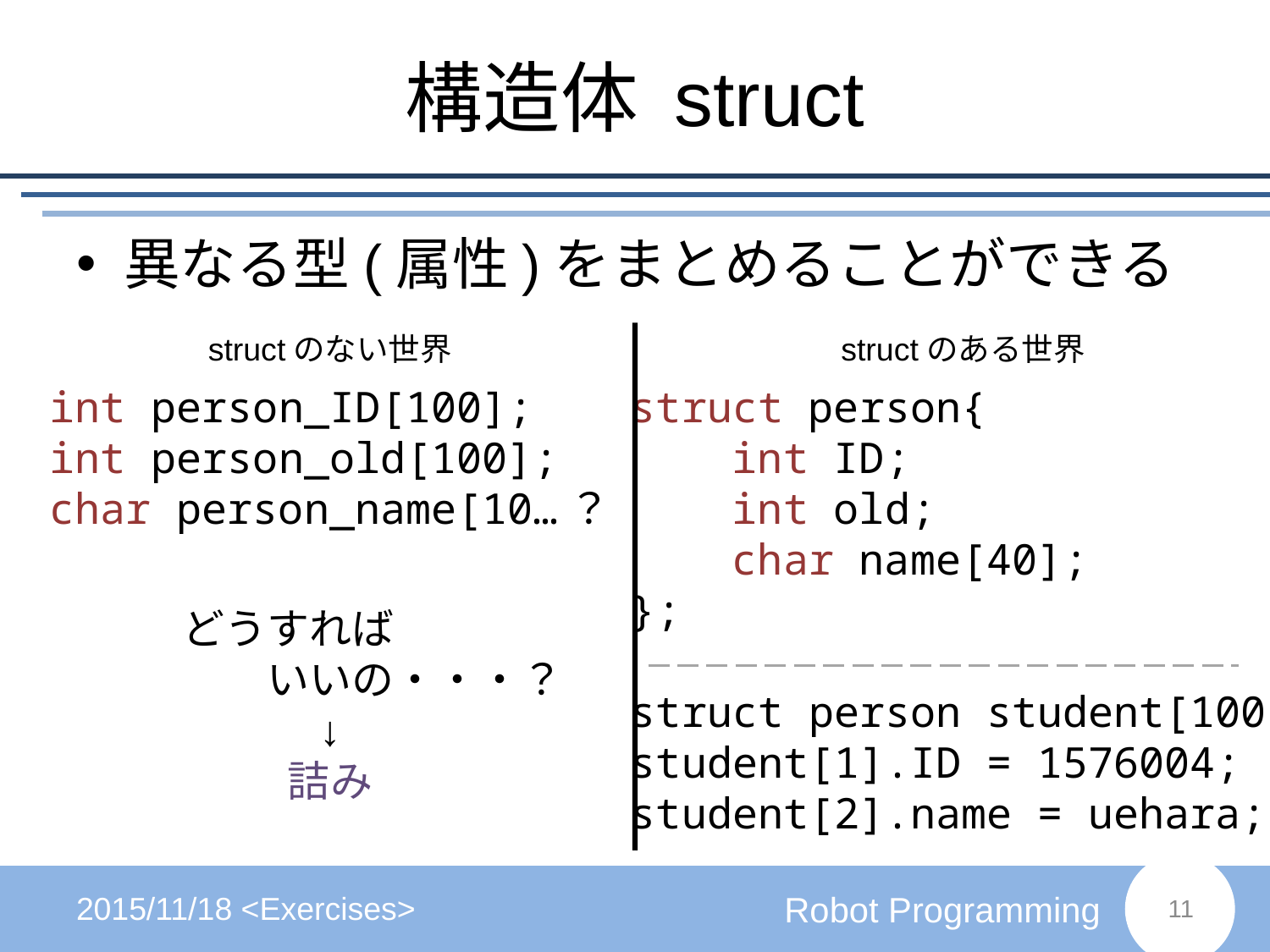

# 構造体 struct
異なる型(属性)をまとめることができる

structのない世界
structのある世界
struct person{
    int ID;
    int old;
    char name[40];
};

struct person student[100];
student[1].ID = 1576004;
student[2].name = uehara;
int person_ID[100];
int person_old[100];
char person_name[10…？
どうすれば
　　　　いいの・・・？
↓
詰み
2015/11/18 <Exercises>
11